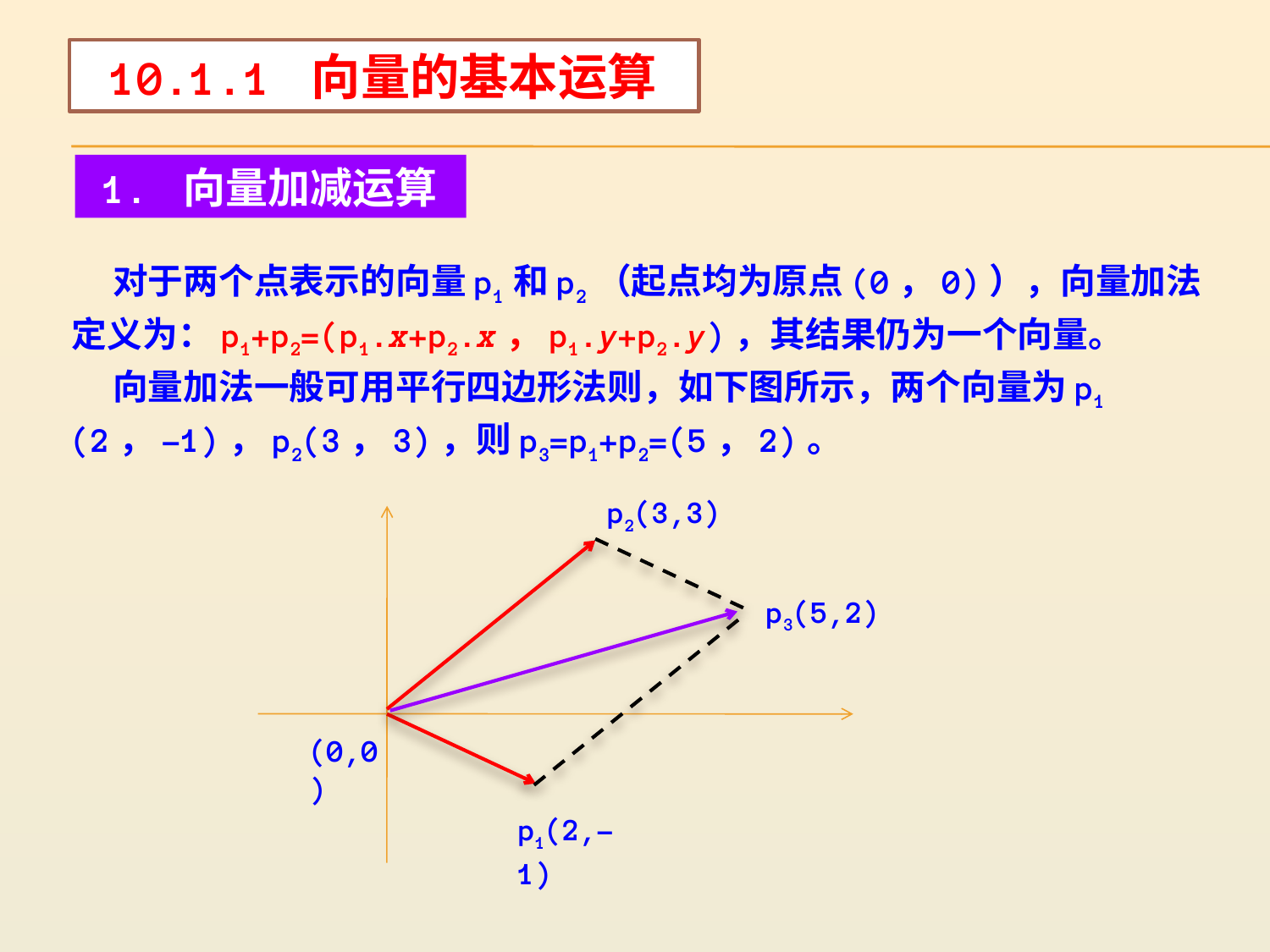

10.1.1 向量的基本运算
1. 向量加减运算
    对于两个点表示的向量p1和p2（起点均为原点(0，0)），向量加法定义为：p1+p2=(p1.x+p2.x，p1.y+p2.y)，其结果仍为一个向量。
    向量加法一般可用平行四边形法则，如下图所示，两个向量为p1(2，-1)，p2(3，3)，则p3=p1+p2=(5，2)。

p2(3,3)
(0,0)
p1(2,-1)
p3(5,2)